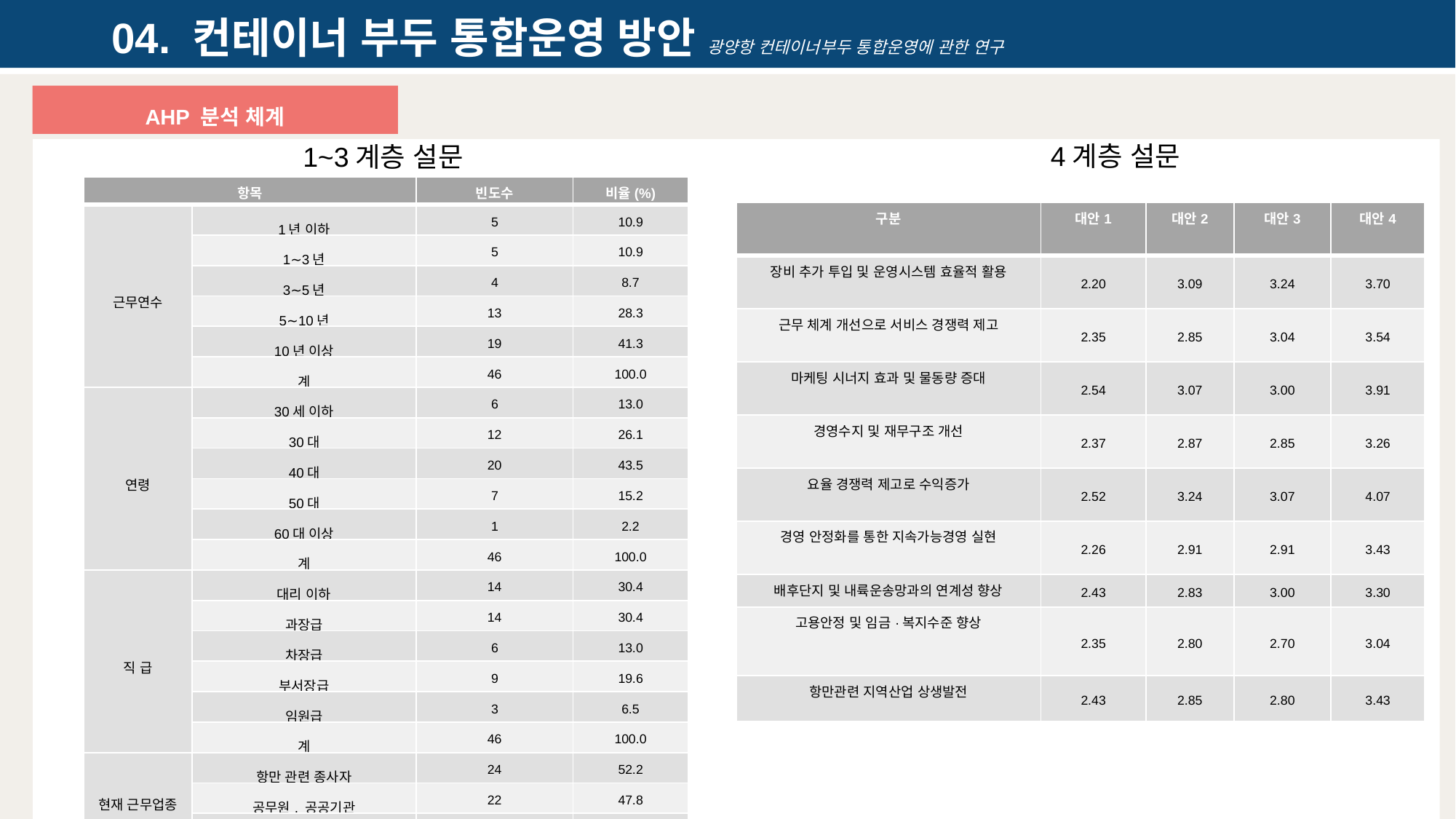

04. 컨테이너 부두 통합운영 방안 광양항 컨테이너부두 통합운영에 관한 연구
AHP 분석 체계
4계층 설문
1~3계층 설문

| 항목 |  | 빈도수 | 비율(%) |
| --- | --- | --- | --- |
| 근무연수 | 1년 이하 | 5 | 10.9 |
|  | 1∼3년 | 5 | 10.9 |
|  | 3∼5년 | 4 | 8.7 |
|  | 5∼10년 | 13 | 28.3 |
|  | 10년 이상 | 19 | 41.3 |
|  | 계 | 46 | 100.0 |
| 연령 | 30세 이하 | 6 | 13.0 |
|  | 30대 | 12 | 26.1 |
|  | 40대 | 20 | 43.5 |
|  | 50대 | 7 | 15.2 |
|  | 60대 이상 | 1 | 2.2 |
|  | 계 | 46 | 100.0 |
| 직 급 | 대리 이하 | 14 | 30.4 |
|  | 과장급 | 14 | 30.4 |
|  | 차장급 | 6 | 13.0 |
|  | 부서장급 | 9 | 19.6 |
|  | 임원급 | 3 | 6.5 |
|  | 계 | 46 | 100.0 |
| 현재 근무업종 | 항만 관련 종사자 | 24 | 52.2 |
|  | 공무원, 공공기관 | 22 | 47.8 |
|  | 계 | 46 | 100.0 |
| 구분 | 대안1 | 대안2 | 대안3 | 대안4 |
| --- | --- | --- | --- | --- |
| 장비 추가 투입 및 운영시스템 효율적 활용 | 2.20 | 3.09 | 3.24 | 3.70 |
| 근무 체계 개선으로 서비스 경쟁력 제고 | 2.35 | 2.85 | 3.04 | 3.54 |
| 마케팅 시너지 효과 및 물동량 증대 | 2.54 | 3.07 | 3.00 | 3.91 |
| 경영수지 및 재무구조 개선 | 2.37 | 2.87 | 2.85 | 3.26 |
| 요율 경쟁력 제고로 수익증가 | 2.52 | 3.24 | 3.07 | 4.07 |
| 경영 안정화를 통한 지속가능경영 실현 | 2.26 | 2.91 | 2.91 | 3.43 |
| 배후단지 및 내륙운송망과의 연계성 향상 | 2.43 | 2.83 | 3.00 | 3.30 |
| 고용안정 및 임금·복지수준 향상 | 2.35 | 2.80 | 2.70 | 3.04 |
| 항만관련 지역산업 상생발전 | 2.43 | 2.85 | 2.80 | 3.43 |